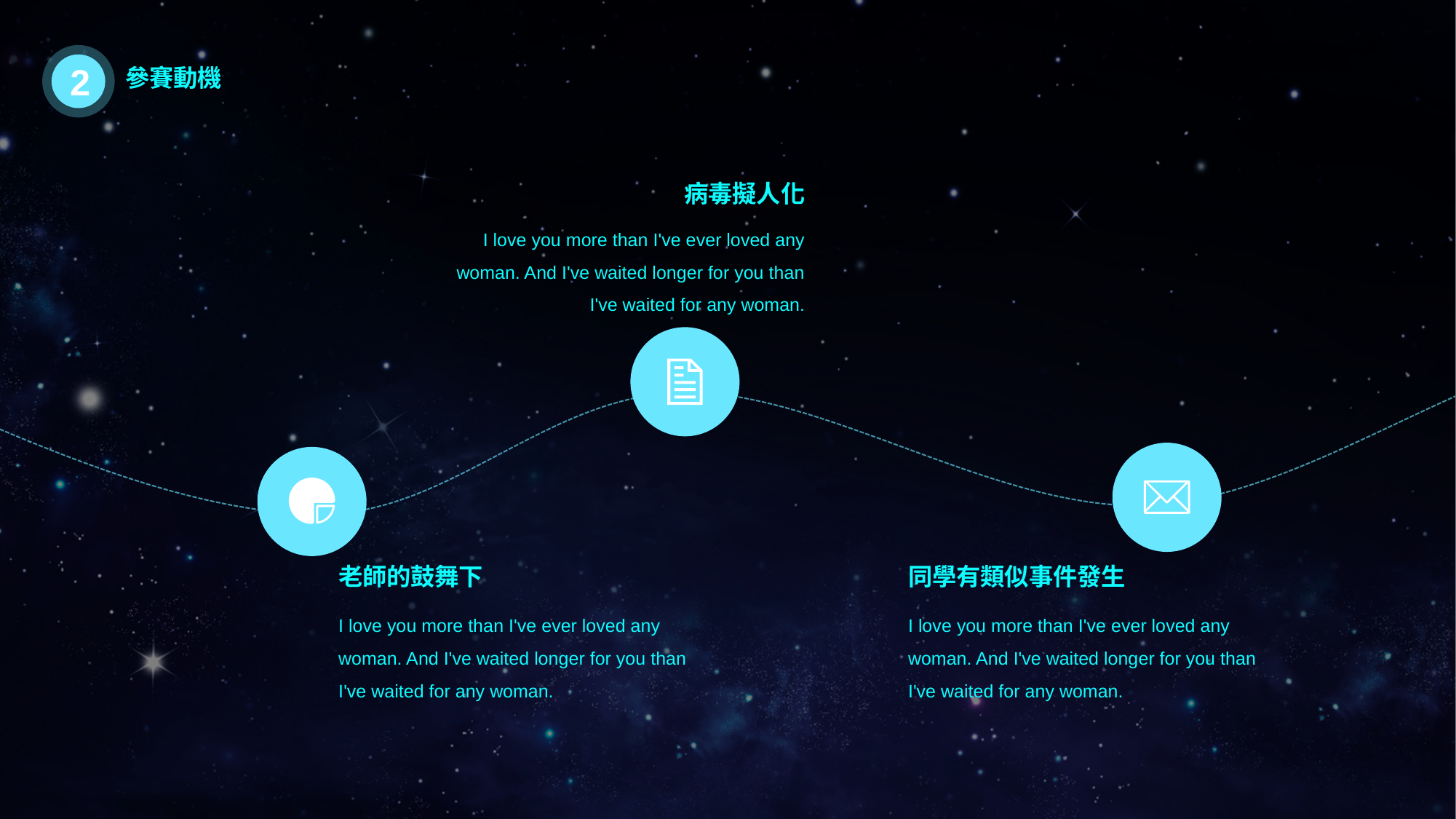

2
參賽動機
病毒擬人化
I love you more than I've ever loved any woman. And I've waited longer for you than I've waited for any woman.

老師的鼓舞下
I love you more than I've ever loved any woman. And I've waited longer for you than I've waited for any woman.
同學有類似事件發生
I love you more than I've ever loved any woman. And I've waited longer for you than I've waited for any woman.